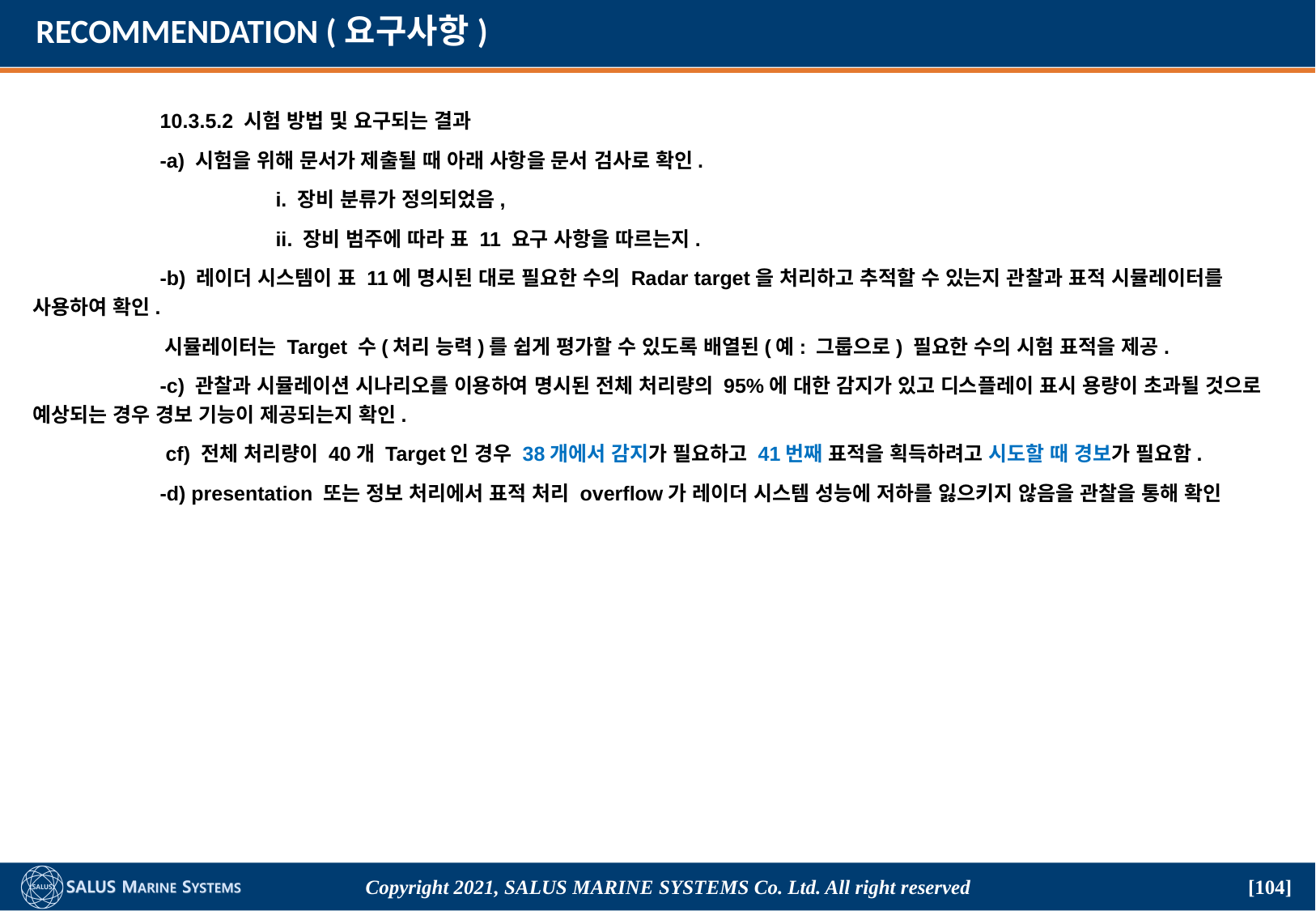

# RECOMMENDATION (요구사항)
	 10.3.5.2 시험 방법 및 요구되는 결과
	 -a) 시험을 위해 문서가 제출될 때 아래 사항을 문서 검사로 확인.
		i. 장비 분류가 정의되었음,
		ii. 장비 범주에 따라 표 11 요구 사항을 따르는지.
	 -b) 레이더 시스템이 표 11에 명시된 대로 필요한 수의 Radar target을 처리하고 추적할 수 있는지 관찰과 표적 시뮬레이터를 사용하여 확인.
	 시뮬레이터는 Target 수(처리 능력)를 쉽게 평가할 수 있도록 배열된(예: 그룹으로) 필요한 수의 시험 표적을 제공.
	 -c) 관찰과 시뮬레이션 시나리오를 이용하여 명시된 전체 처리량의 95%에 대한 감지가 있고 디스플레이 표시 용량이 초과될 것으로 예상되는 경우 경보 기능이 제공되는지 확인.
	  cf) 전체 처리량이 40개 Target인 경우 38개에서 감지가 필요하고 41번째 표적을 획득하려고 시도할 때 경보가 필요함.
	 -d) presentation 또는 정보 처리에서 표적 처리 overflow가 레이더 시스템 성능에 저하를 잃으키지 않음을 관찰을 통해 확인
Copyright 2021, SALUS Marine Systems Co. Ltd. All right reserved
[104]